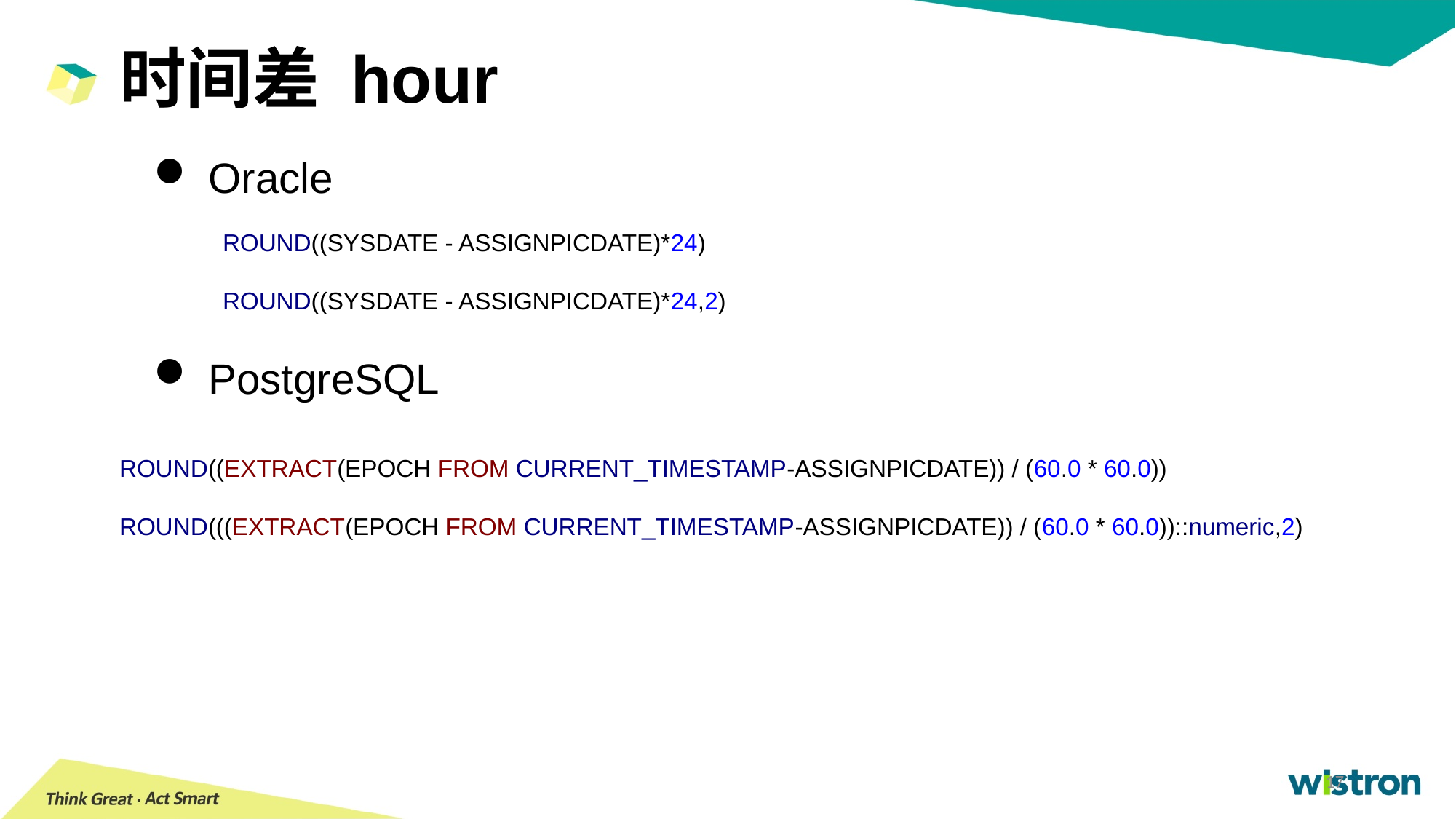

时间差 hour
Oracle
ROUND((SYSDATE - ASSIGNPICDATE)*24)

ROUND((SYSDATE - ASSIGNPICDATE)*24,2)
PostgreSQL
ROUND((EXTRACT(EPOCH FROM CURRENT_TIMESTAMP-ASSIGNPICDATE)) / (60.0 * 60.0))

ROUND(((EXTRACT(EPOCH FROM CURRENT_TIMESTAMP-ASSIGNPICDATE)) / (60.0 * 60.0))::numeric,2)
17